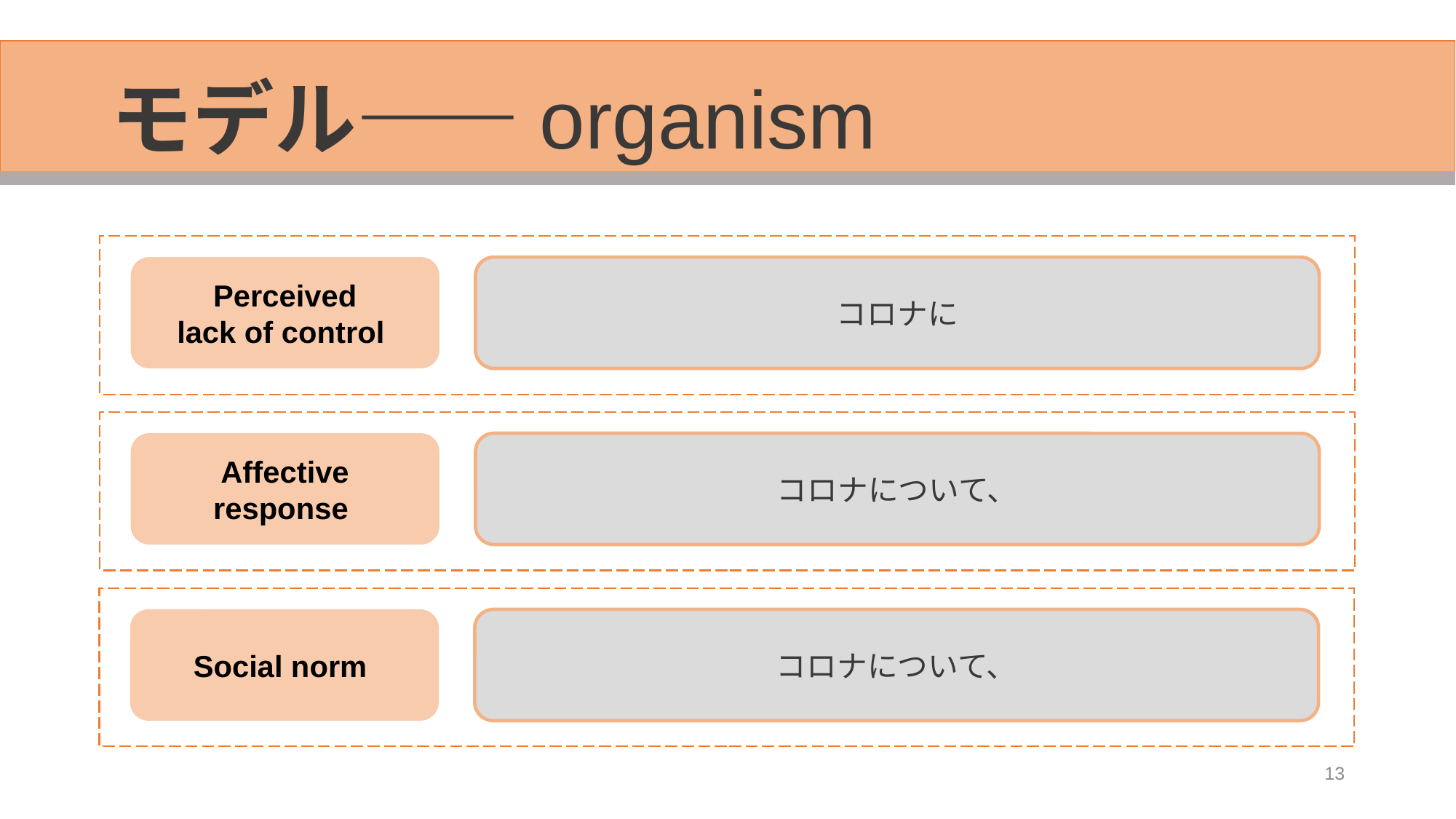

# モデル——organism

Perceived
lack of control
コロナに

Affective response
コロナについて、

Social norm
コロナについて、
13